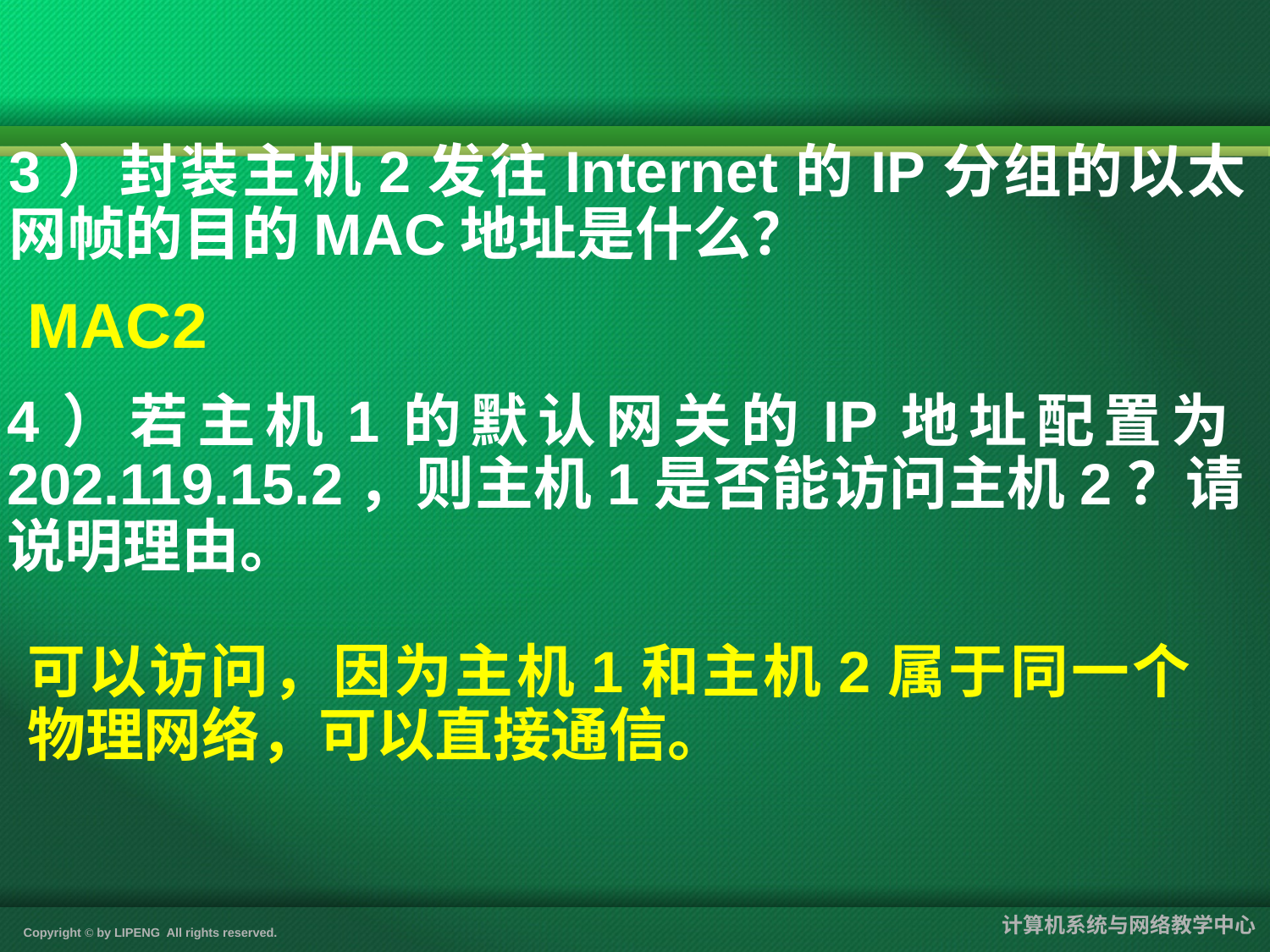

3）封装主机2发往Internet的IP分组的以太网帧的目的MAC地址是什么？

MAC2
4）若主机1的默认网关的IP地址配置为202.119.15.2，则主机1是否能访问主机2？请说明理由。
可以访问，因为主机1和主机2属于同一个物理网络，可以直接通信。